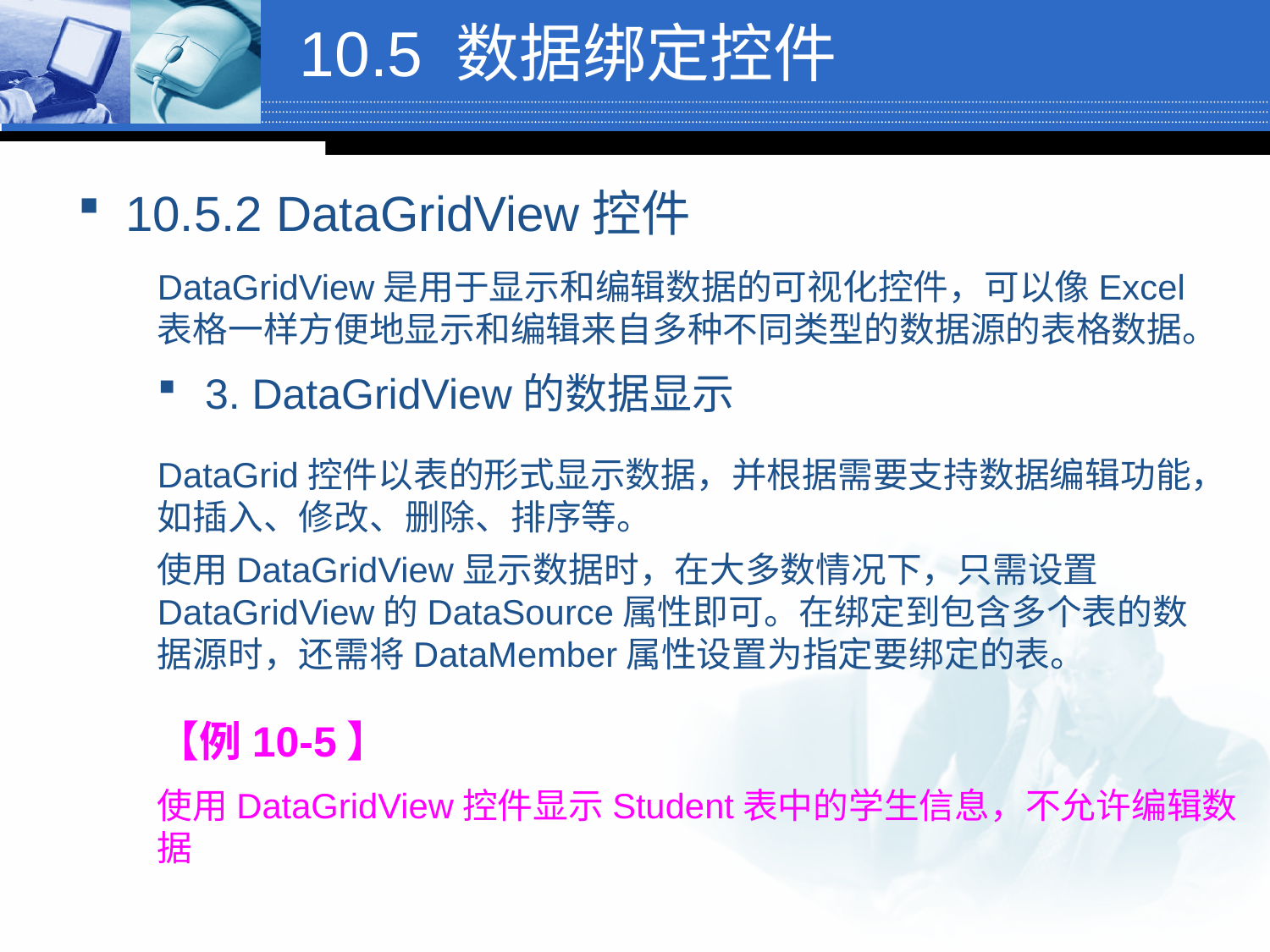

# 10.5 数据绑定控件
10.5.2 DataGridView控件
DataGridView是用于显示和编辑数据的可视化控件，可以像Excel表格一样方便地显示和编辑来自多种不同类型的数据源的表格数据。
3. DataGridView的数据显示
DataGrid控件以表的形式显示数据，并根据需要支持数据编辑功能，如插入、修改、删除、排序等。
使用DataGridView显示数据时，在大多数情况下，只需设置DataGridView的DataSource属性即可。在绑定到包含多个表的数据源时，还需将DataMember属性设置为指定要绑定的表。
【例10-5】
使用DataGridView控件显示Student表中的学生信息，不允许编辑数据